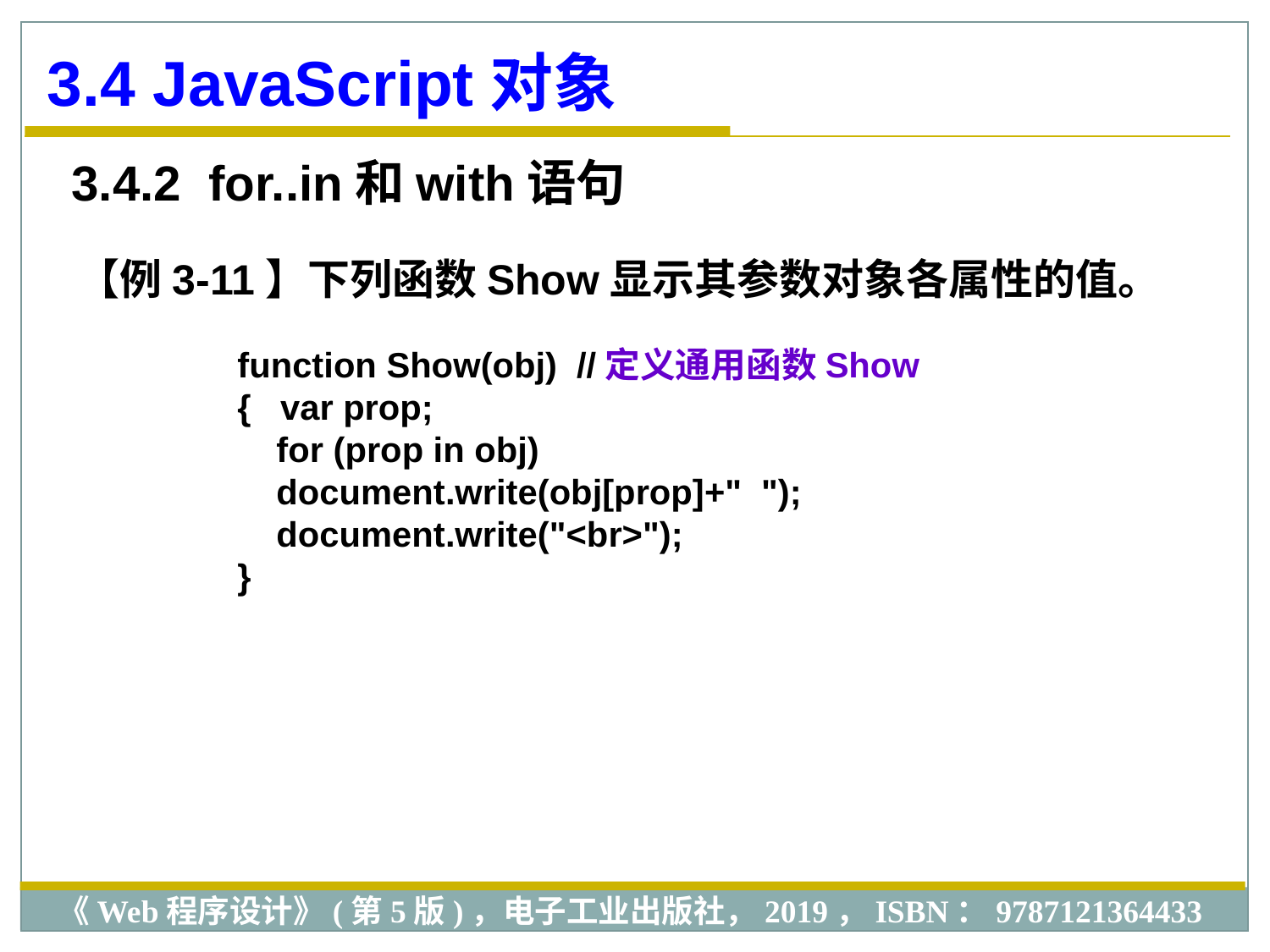

3.4 JavaScript对象
3.4.2  for..in和with语句
【例3-11】下列函数Show显示其参数对象各属性的值。
function Show(obj)  //定义通用函数Show
{   var prop;
    for (prop in obj)
    document.write(obj[prop]+"  ");
    document.write("<br>");
}